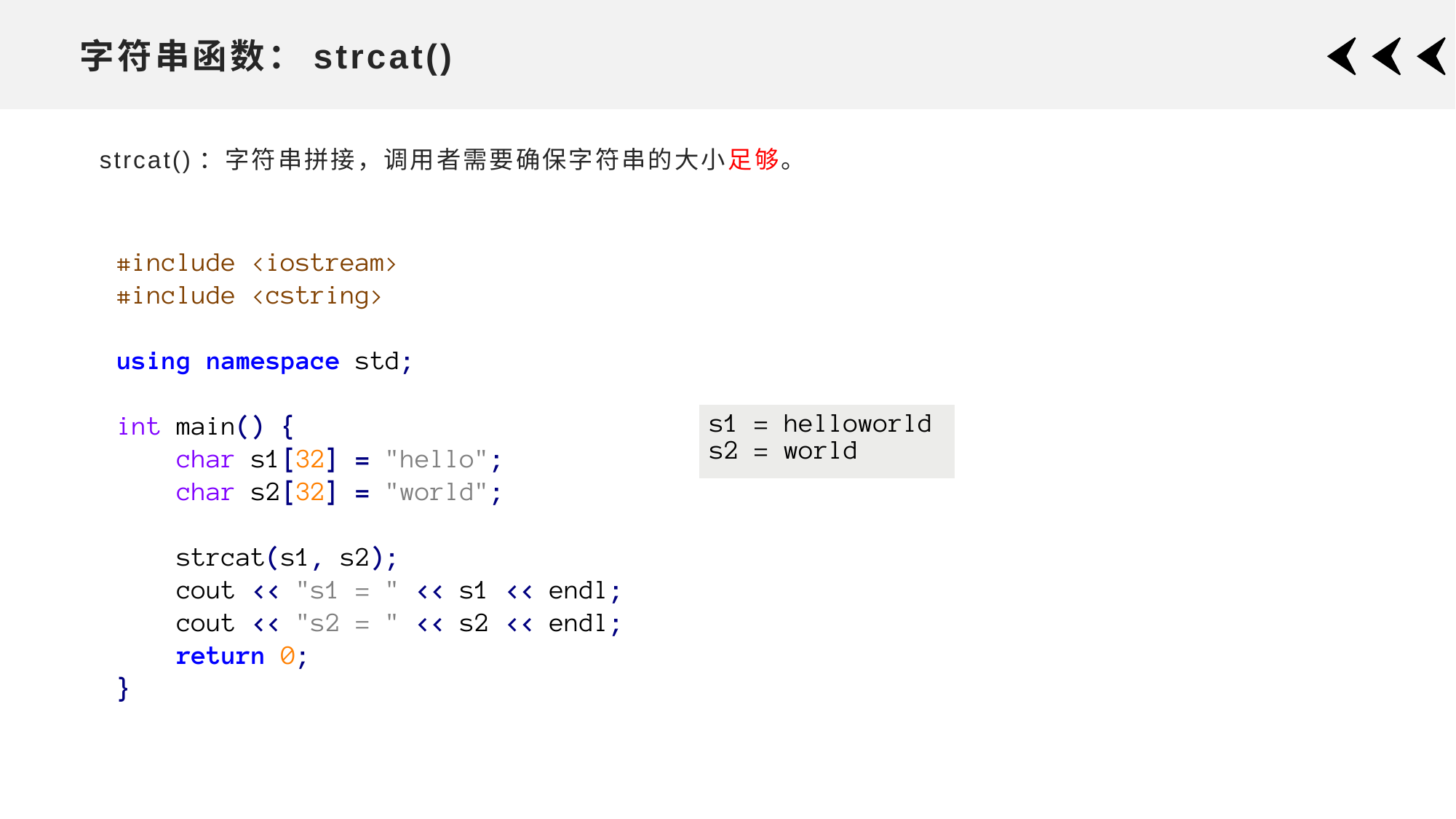

# 字符串函数：strcat()
strcat()：字符串拼接，调用者需要确保字符串的大小足够。
#include <iostream>
#include <cstring>

using namespace std;

int main() {
    char s1[32] = "hello";
    char s2[32] = "world";

    strcat(s1, s2);
    cout << "s1 = " << s1 << endl;
    cout << "s2 = " << s2 << endl;
    return 0;
}
| s1 = helloworld s2 = world |
| --- |